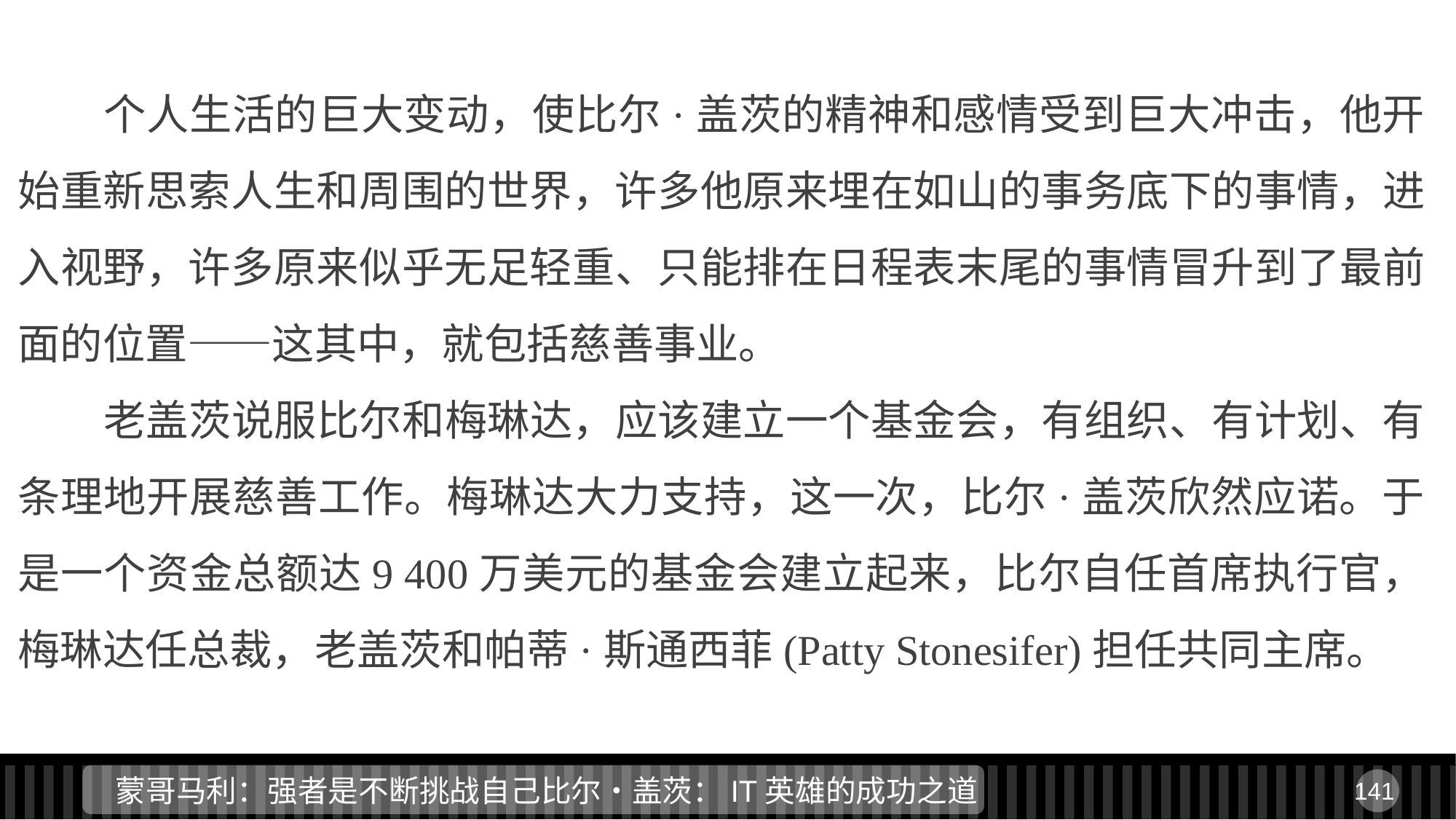

个人生活的巨大变动，使比尔·盖茨的精神和感情受到巨大冲击，他开始重新思索人生和周围的世界，许多他原来埋在如山的事务底下的事情，进入视野，许多原来似乎无足轻重、只能排在日程表末尾的事情冒升到了最前面的位置——这其中，就包括慈善事业。
老盖茨说服比尔和梅琳达，应该建立一个基金会，有组织、有计划、有条理地开展慈善工作。梅琳达大力支持，这一次，比尔·盖茨欣然应诺。于是一个资金总额达9 400万美元的基金会建立起来，比尔自任首席执行官，梅琳达任总裁，老盖茨和帕蒂·斯通西菲(Patty Stonesifer)担任共同主席。